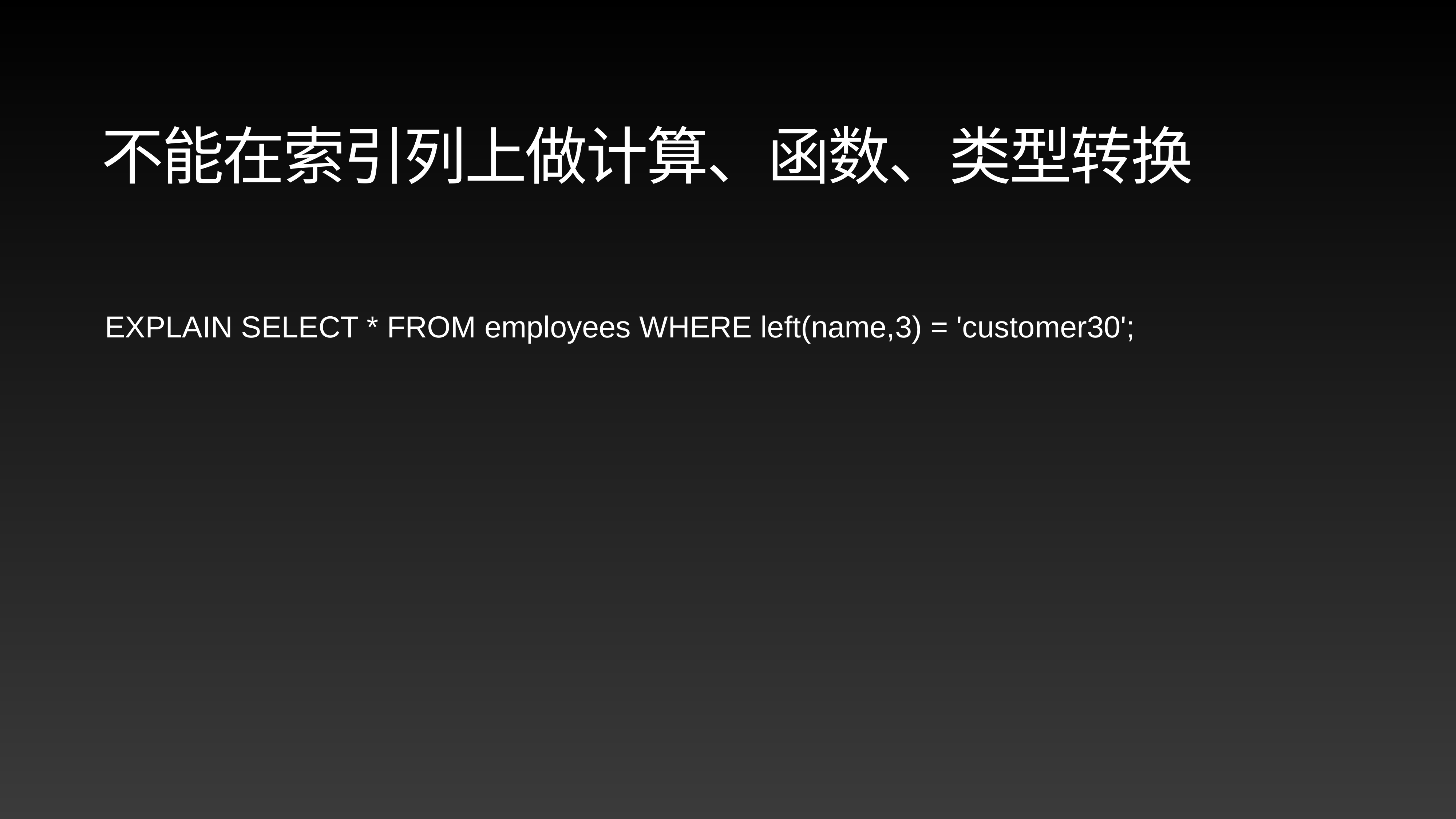

不能在索引列上做计算、函数、类型转换
EXPLAIN SELECT * FROM employees WHERE left(name,3) = 'customer30';